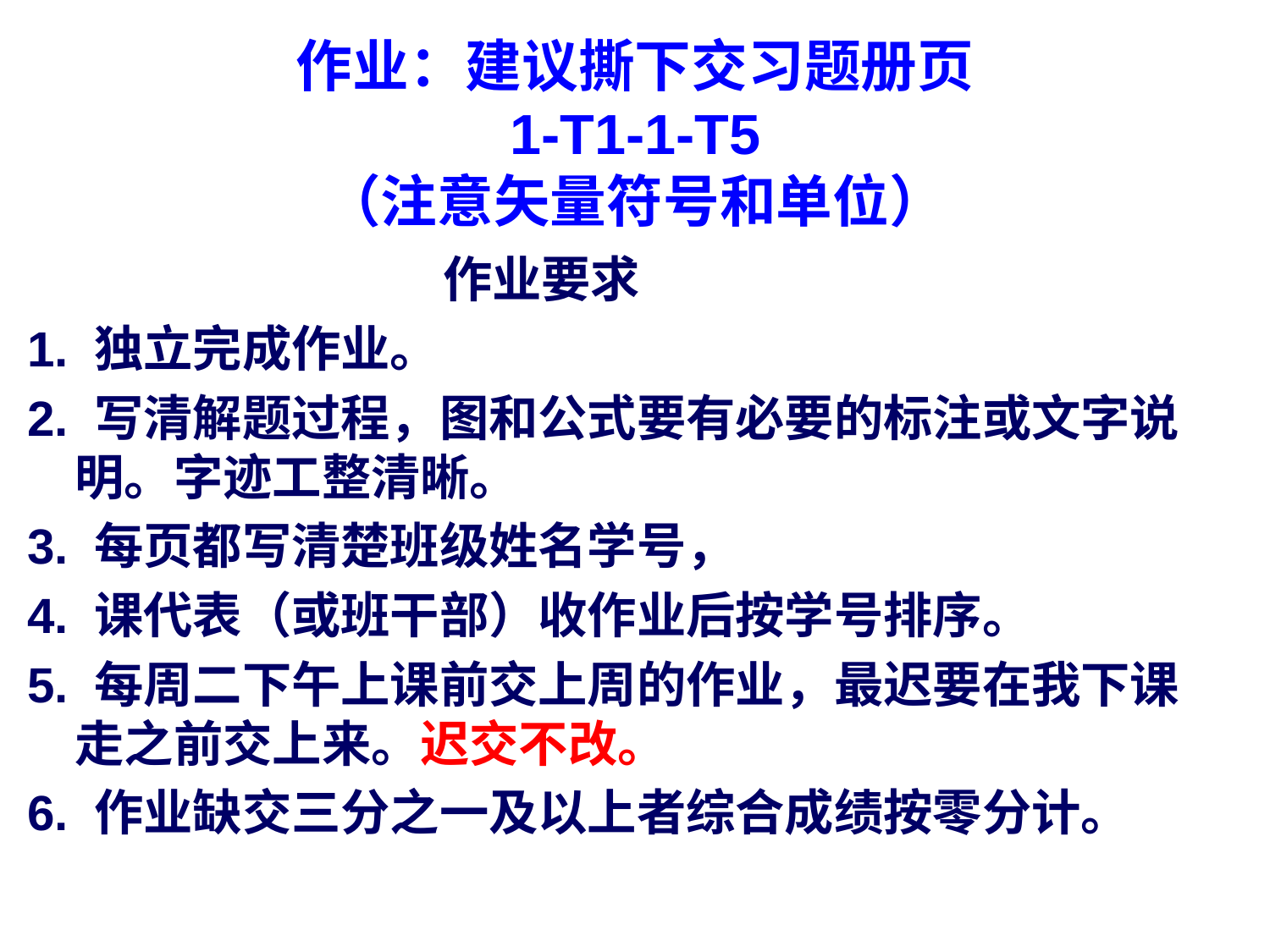

作业：建议撕下交习题册页
1-T1-1-T5
（注意矢量符号和单位）
                                    作业要求
1. 独立完成作业。
2. 写清解题过程，图和公式要有必要的标注或文字说明。字迹工整清晰。
3. 每页都写清楚班级姓名学号，
4. 课代表（或班干部）收作业后按学号排序。
5. 每周二下午上课前交上周的作业，最迟要在我下课走之前交上来。迟交不改。
6. 作业缺交三分之一及以上者综合成绩按零分计。

1